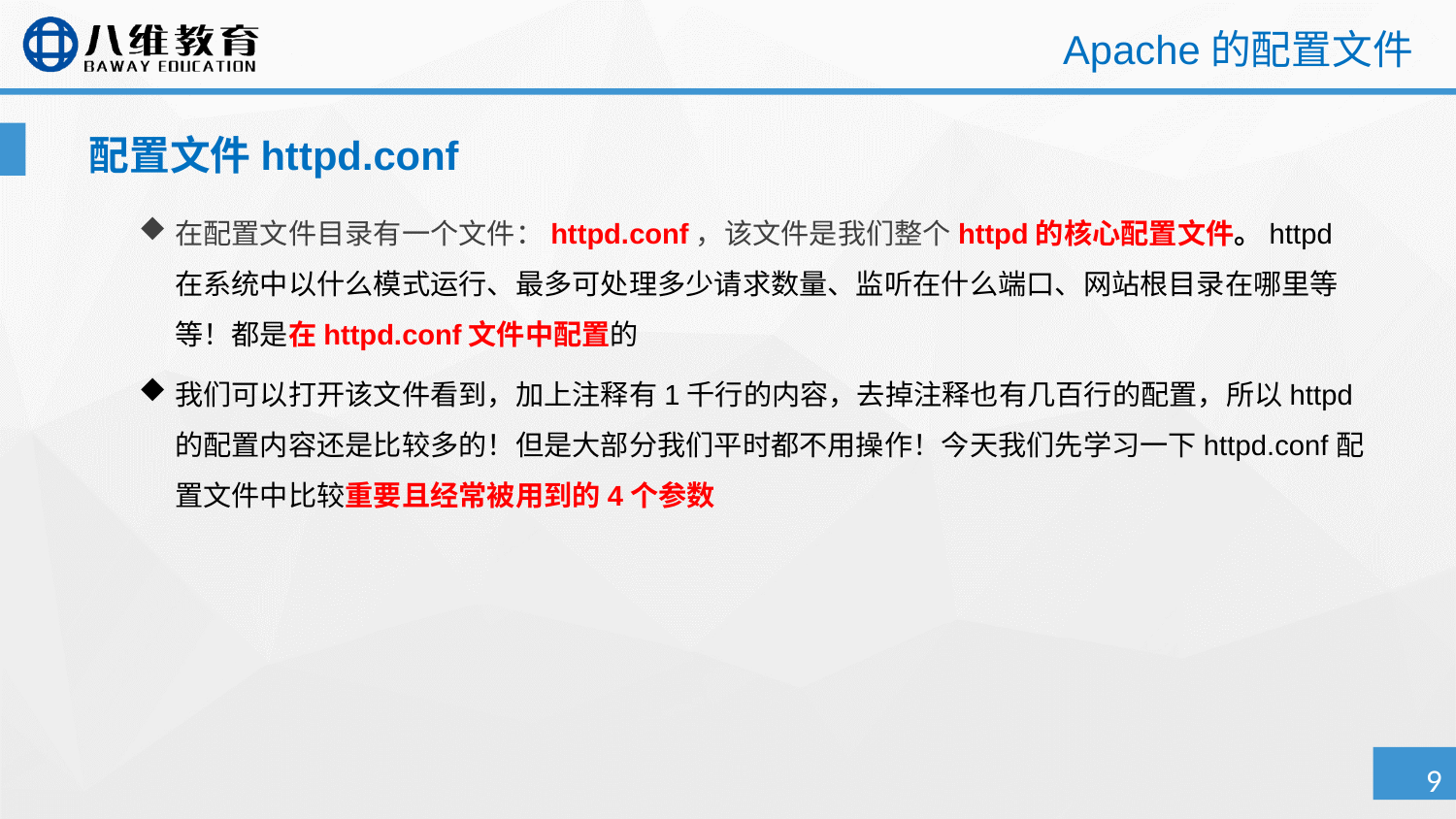

# Apache的配置文件
配置文件httpd.conf
在配置文件目录有一个文件：httpd.conf，该文件是我们整个httpd的核心配置文件。httpd在系统中以什么模式运行、最多可处理多少请求数量、监听在什么端口、网站根目录在哪里等等！都是在httpd.conf文件中配置的
我们可以打开该文件看到，加上注释有1千行的内容，去掉注释也有几百行的配置，所以httpd的配置内容还是比较多的！但是大部分我们平时都不用操作！今天我们先学习一下httpd.conf配置文件中比较重要且经常被用到的4个参数